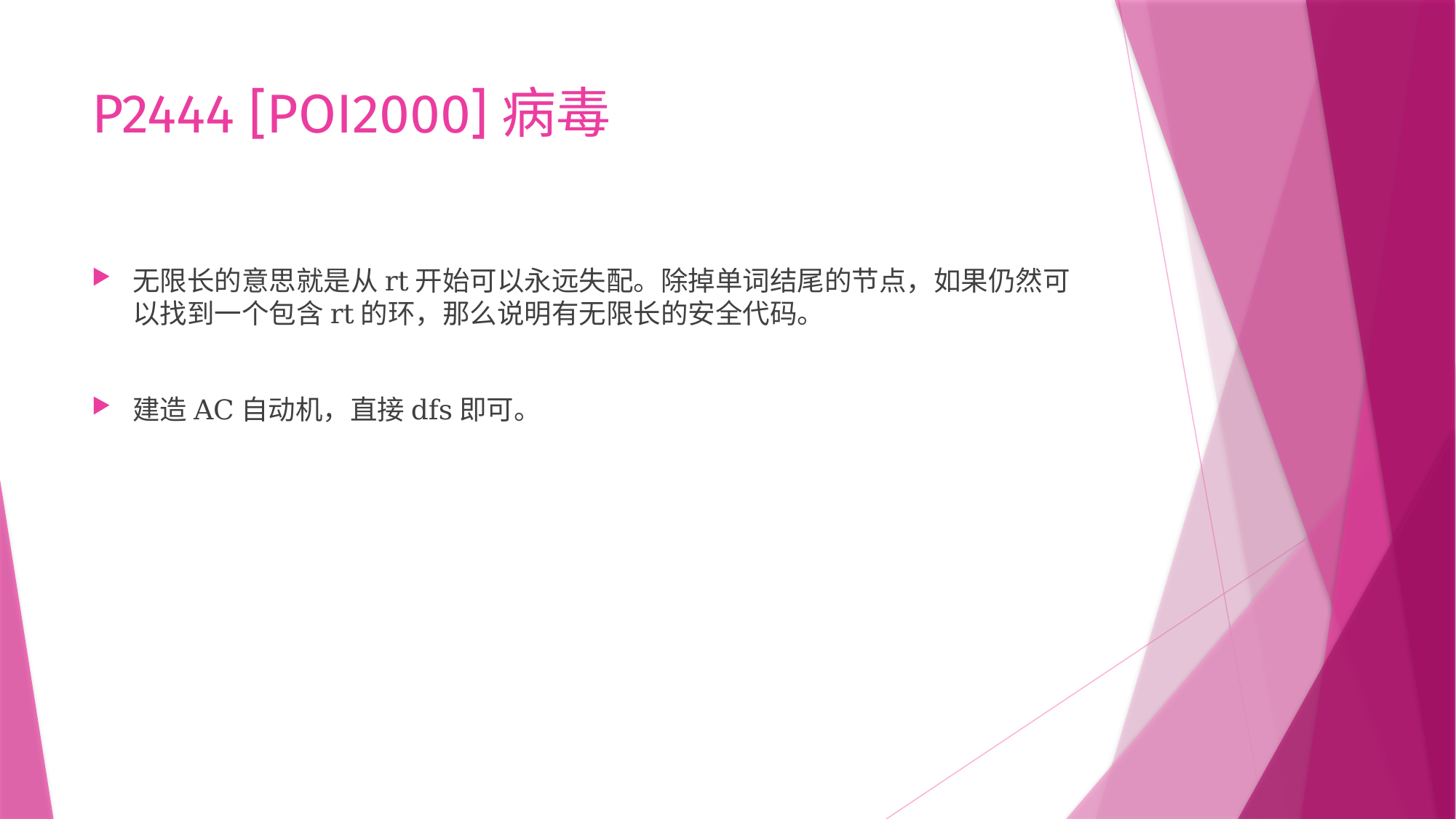

# P2444 [POI2000]病毒
无限长的意思就是从rt开始可以永远失配。除掉单词结尾的节点，如果仍然可以找到一个包含rt的环，那么说明有无限长的安全代码。

建造AC自动机，直接dfs即可。